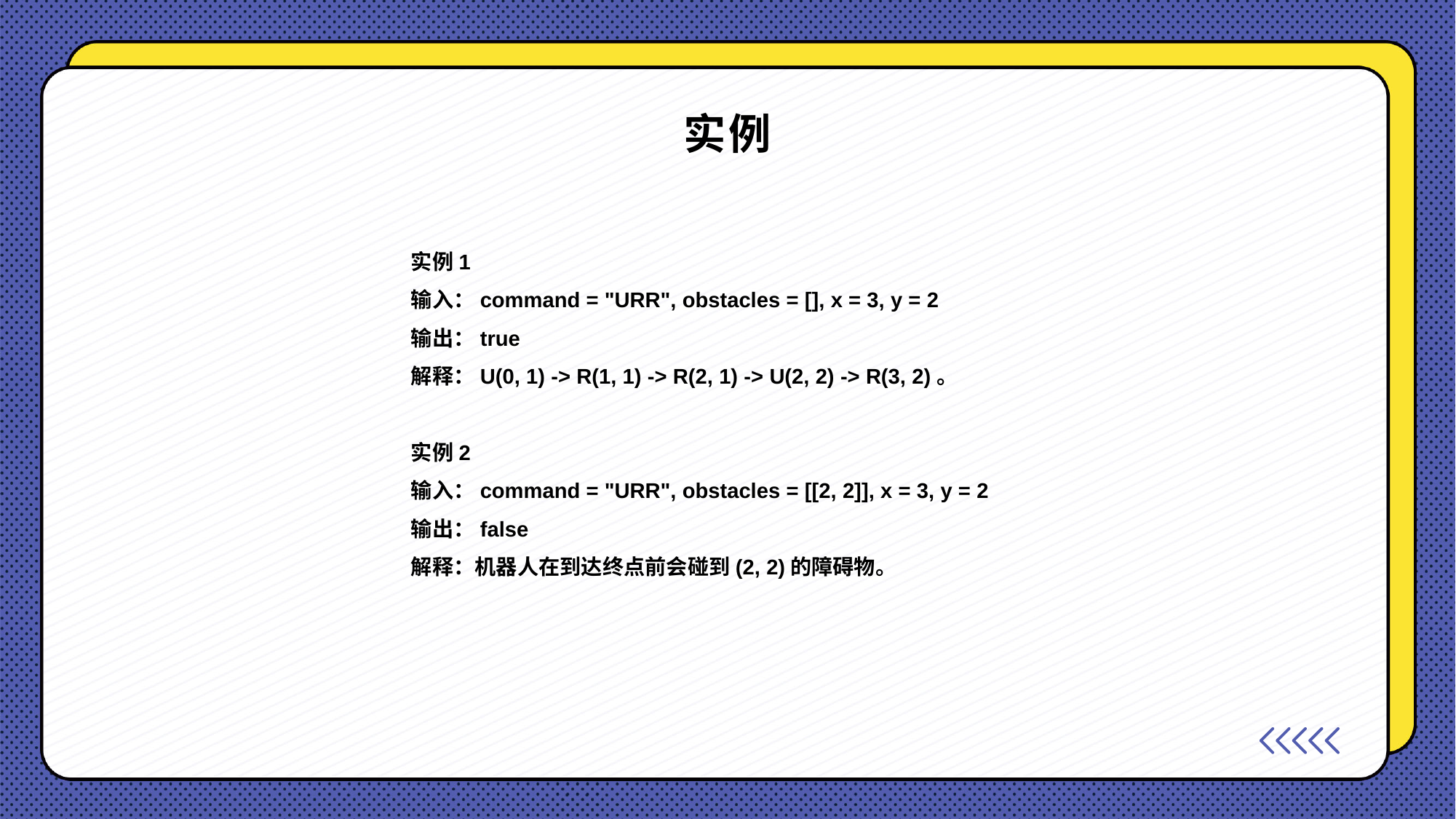

实例
实例1
输入：command = "URR", obstacles = [], x = 3, y = 2
输出：true
解释：U(0, 1) -> R(1, 1) -> R(2, 1) -> U(2, 2) -> R(3, 2)。

实例2
输入：command = "URR", obstacles = [[2, 2]], x = 3, y = 2
输出：false
解释：机器人在到达终点前会碰到(2, 2)的障碍物。